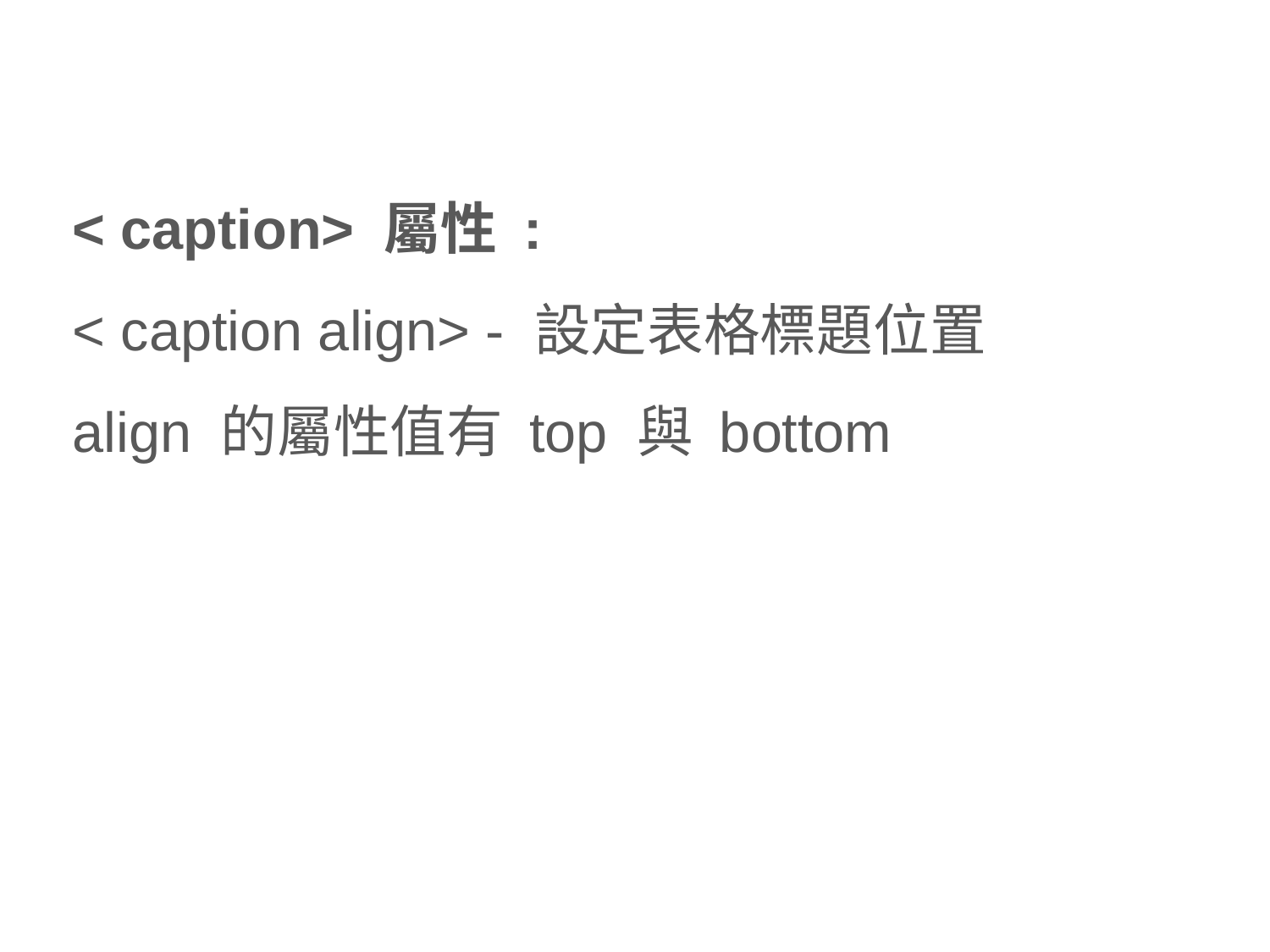

< caption> 屬性 :
< caption align> - 設定表格標題位置
align 的屬性值有 top 與 bottom